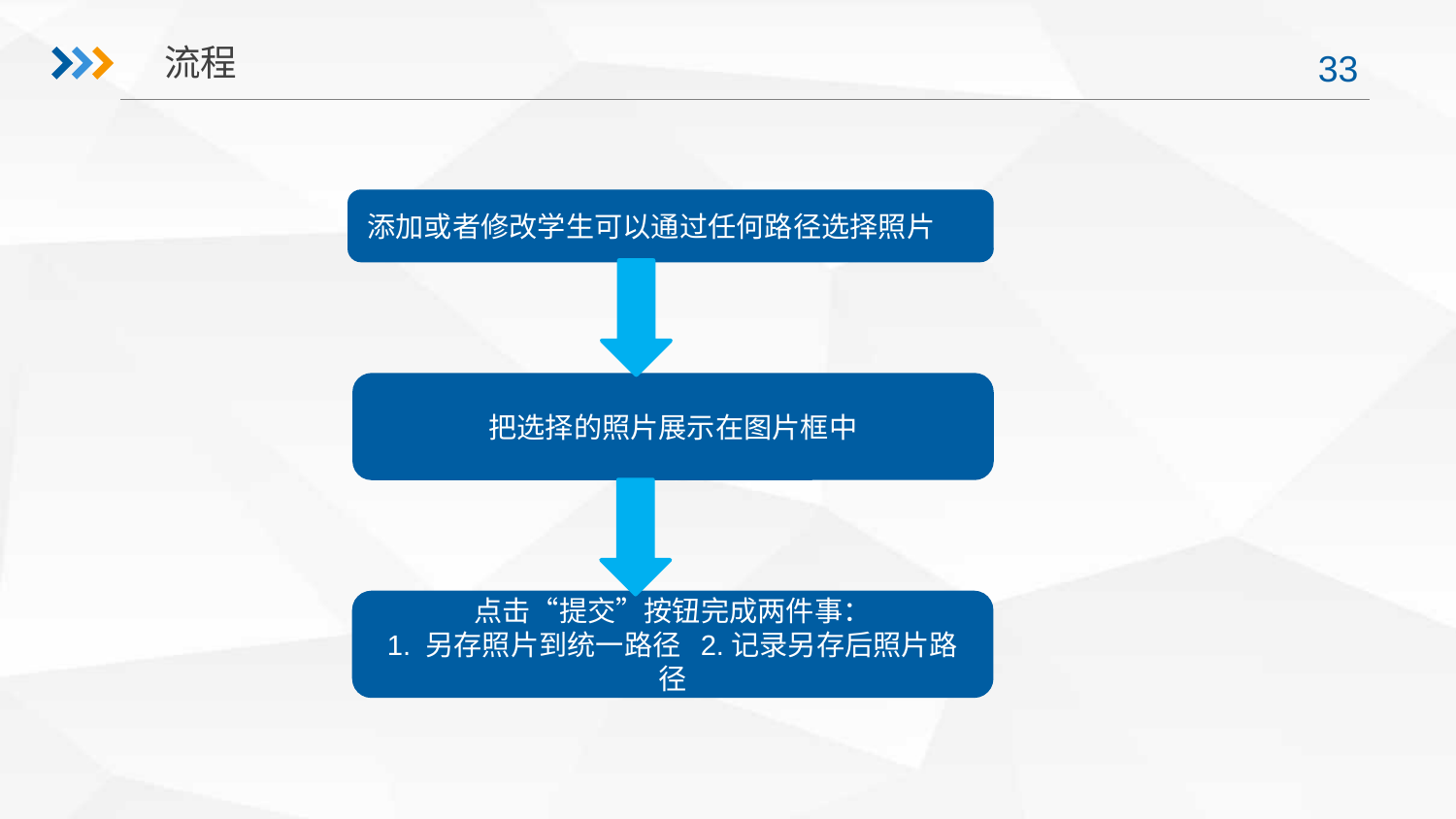

流程
添加或者修改学生可以通过任何路径选择照片

把选择的照片展示在图片框中

点击“提交”按钮完成两件事：
1. 另存照片到统一路径  2.记录另存后照片路径